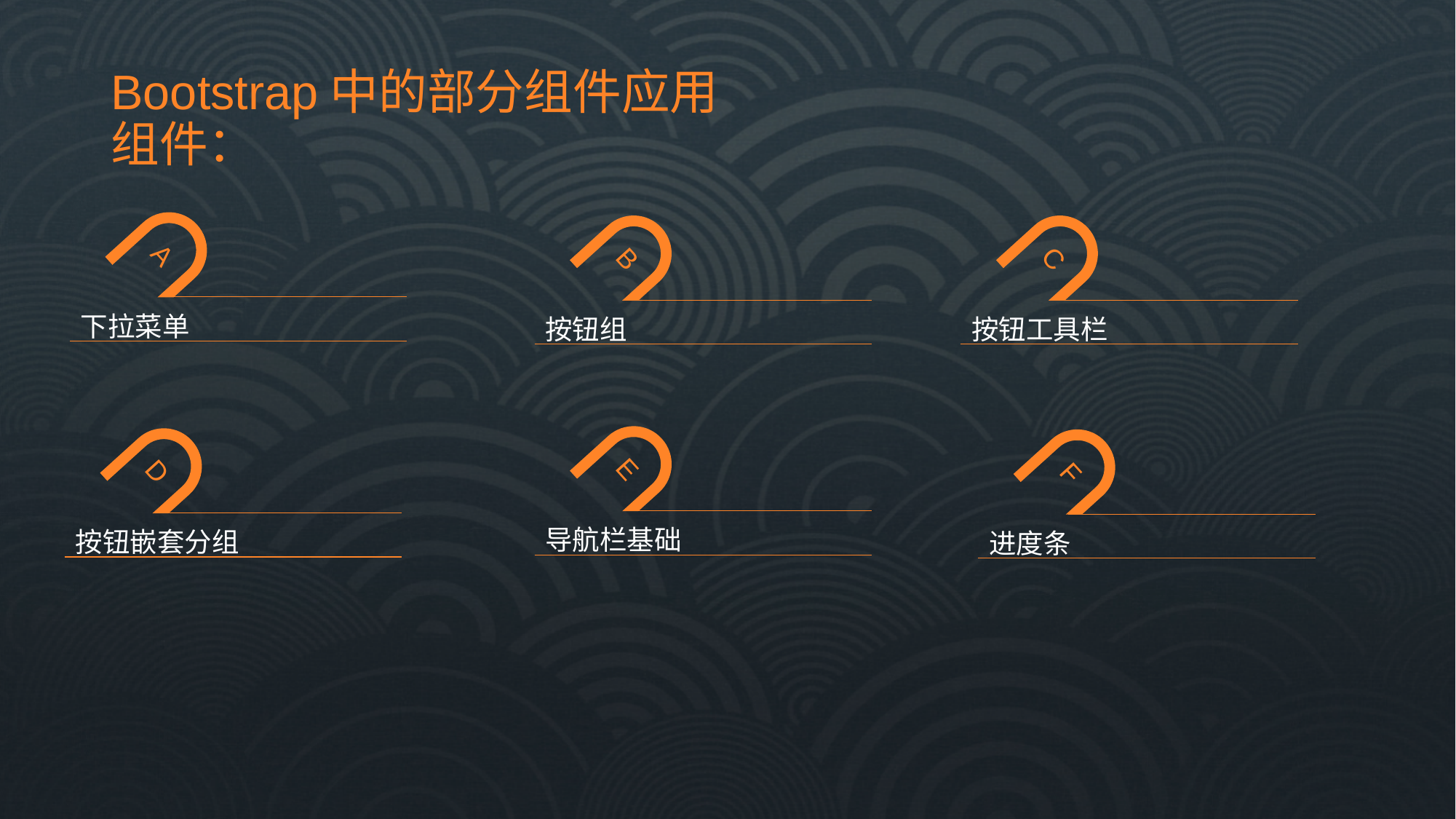

# Bootstrap中的部分组件应用 组件：
A
下拉菜单
B
按钮组
C
按钮工具栏
E
导航栏基础
D
按钮嵌套分组
F
进度条